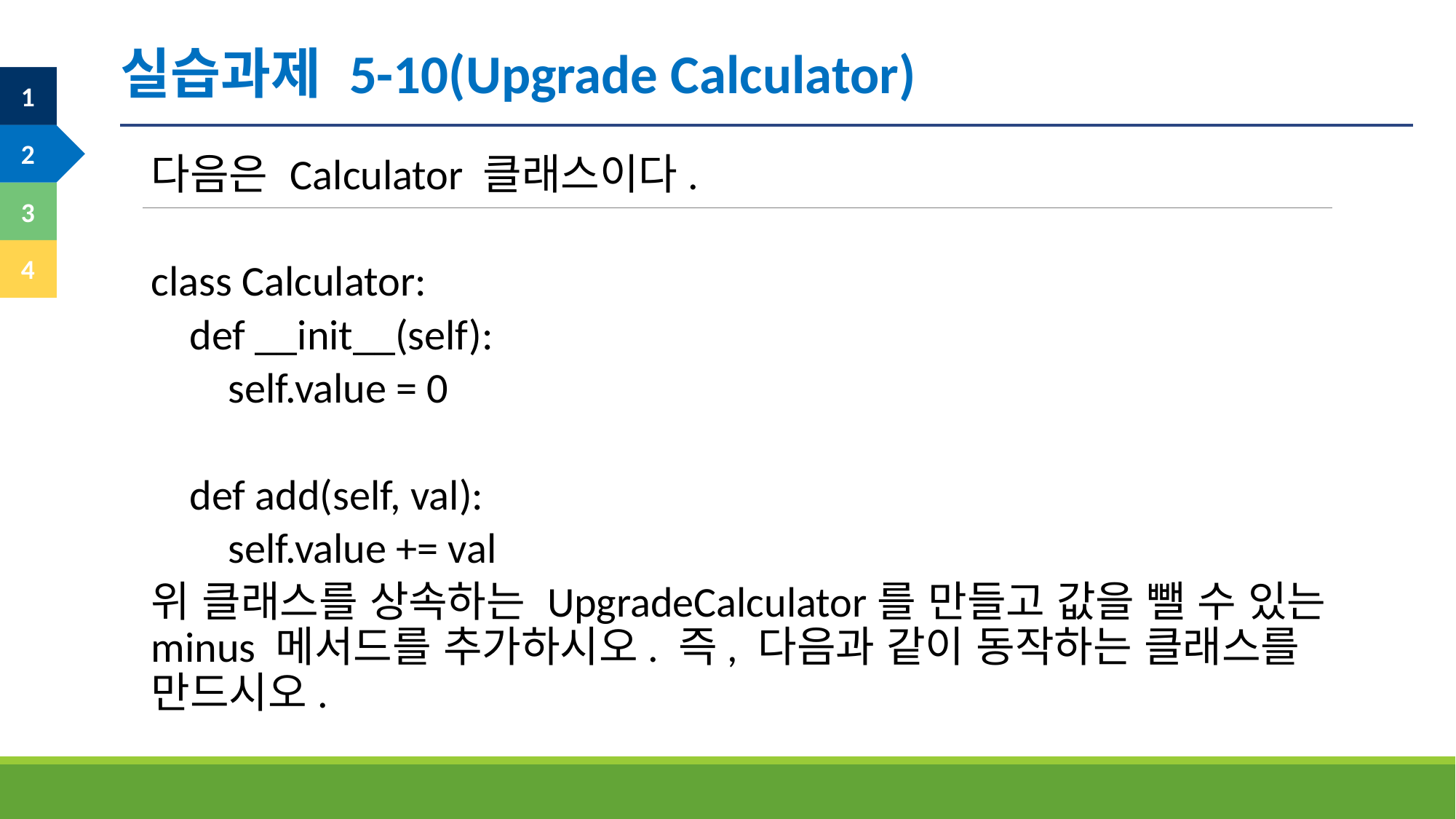

실습과제 5-10(Upgrade Calculator)

다음은 Calculator 클래스이다.

class Calculator:
    def __init__(self):
        self.value = 0

    def add(self, val):
        self.value += val
위 클래스를 상속하는 UpgradeCalculator를 만들고 값을 뺄 수 있는 minus 메서드를 추가하시오. 즉, 다음과 같이 동작하는 클래스를 만드시오.